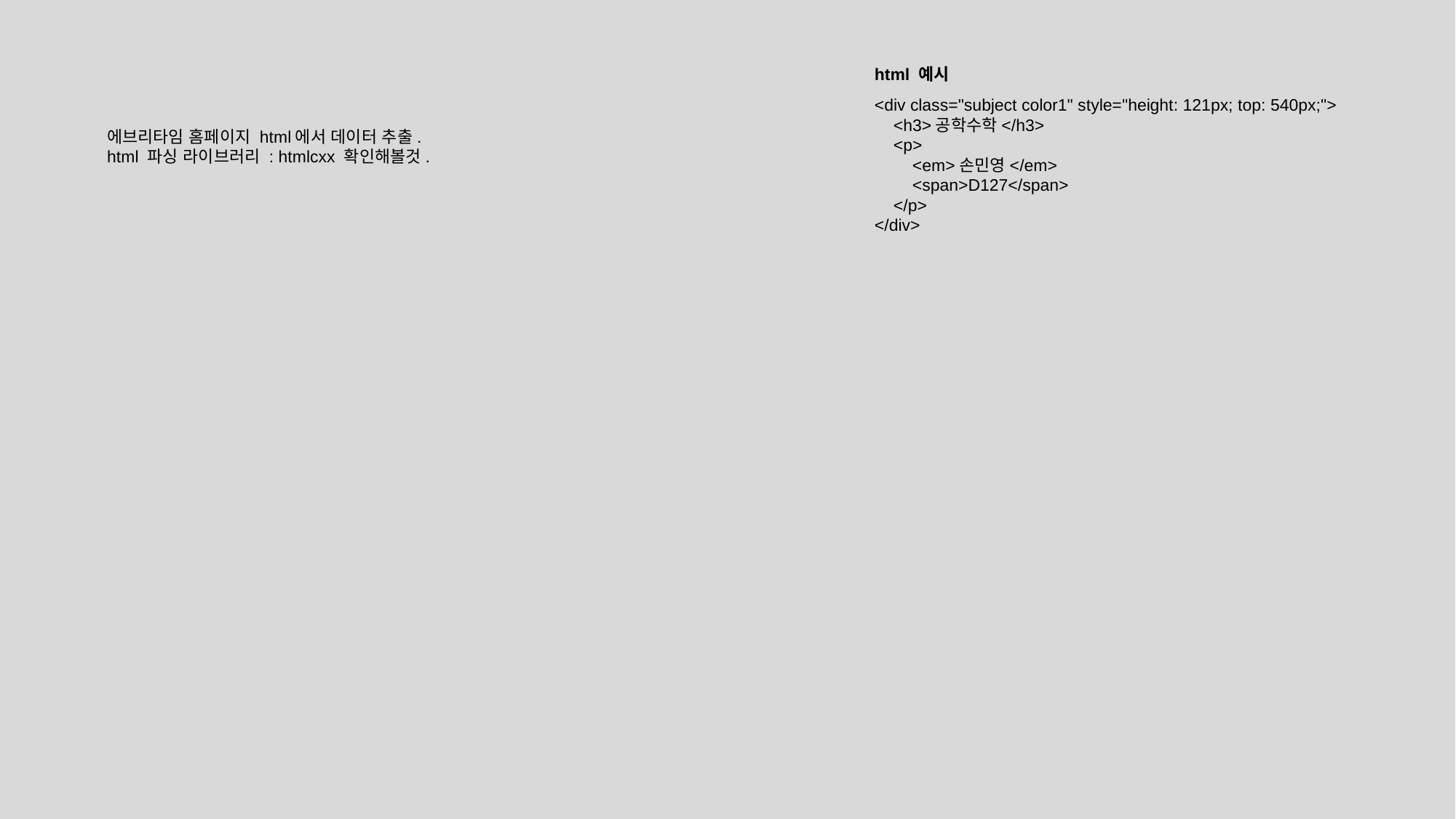

html 예시
<div class="subject color1" style="height: 121px; top: 540px;">
    <h3>공학수학</h3>
    <p>
        <em>손민영</em>
        <span>D127</span>
    </p>
</div>
에브리타임 홈페이지 html에서 데이터 추출.
html 파싱 라이브러리 : htmlcxx 확인해볼것.